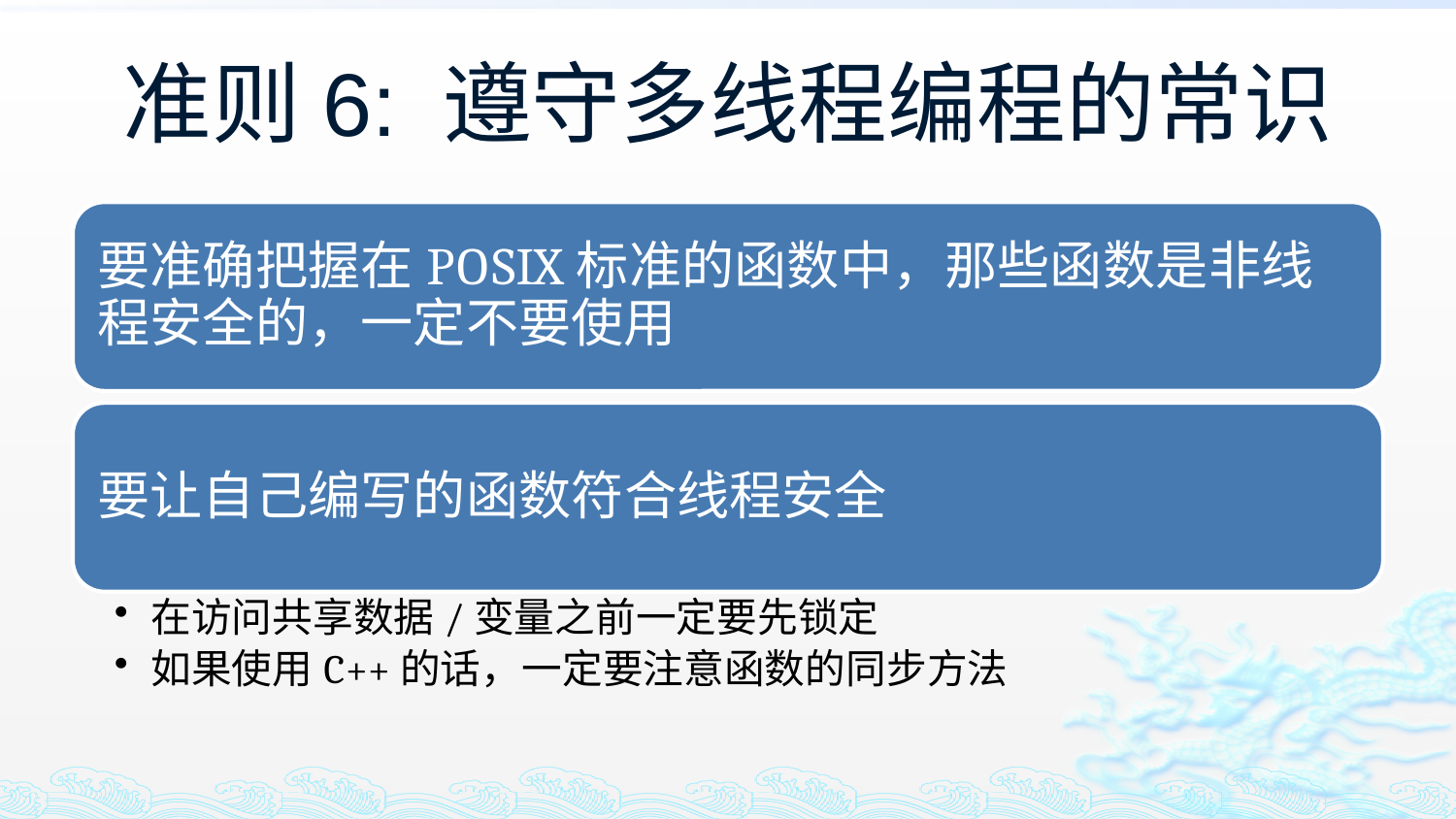

# 准则6: 遵守多线程编程的常识
要准确把握在POSIX标准的函数中，那些函数是非线程安全的，一定不要使用
要让自己编写的函数符合线程安全
在访问共享数据/变量之前一定要先锁定
如果使用C++的话，一定要注意函数的同步方法